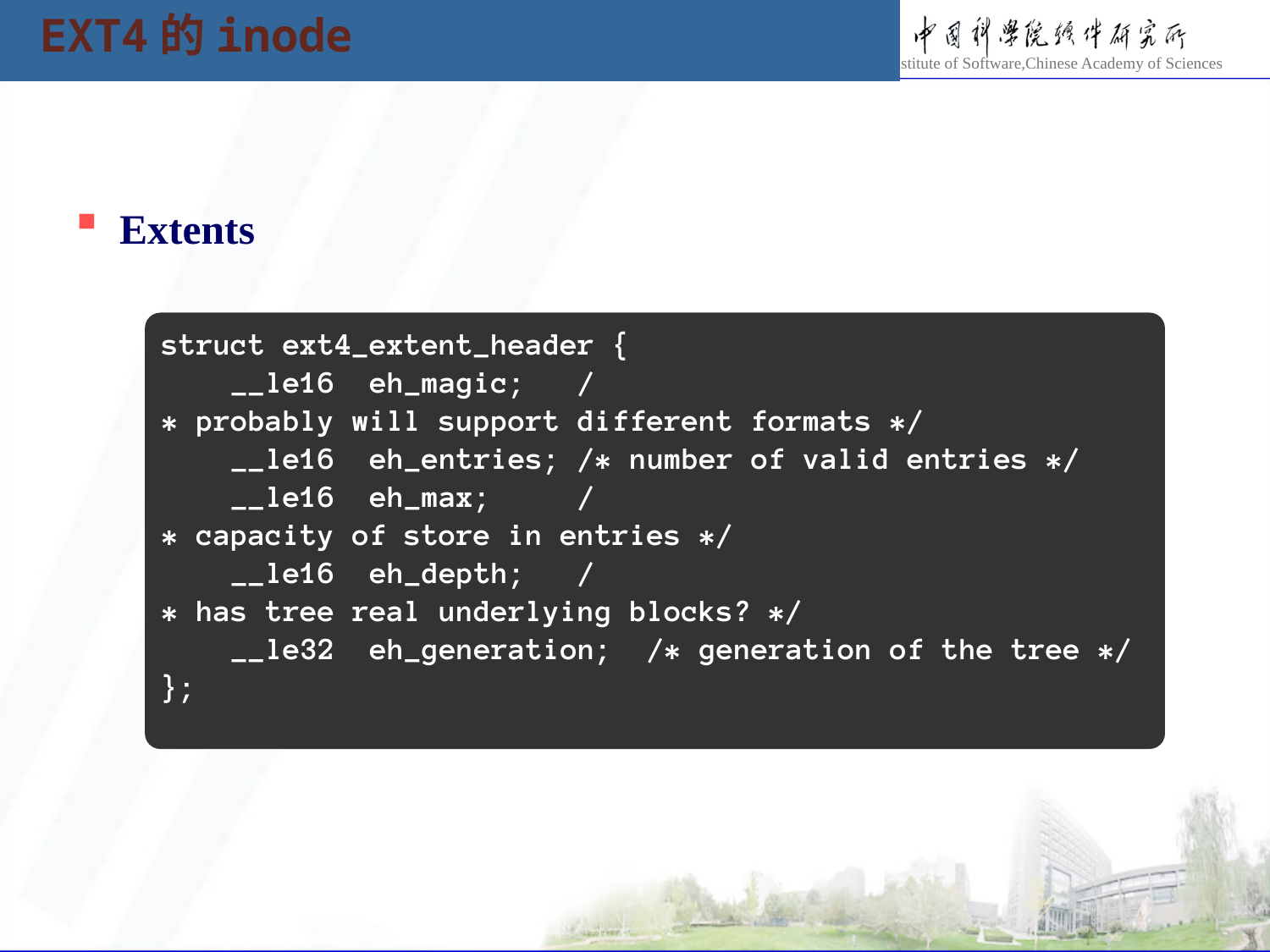

EXT4的inode
Extents
struct ext4_extent_header {
    __le16  eh_magic;   /* probably will support different formats */
    __le16  eh_entries; /* number of valid entries */
    __le16  eh_max;     /* capacity of store in entries */
    __le16  eh_depth;   /* has tree real underlying blocks? */
    __le32  eh_generation;  /* generation of the tree */
};